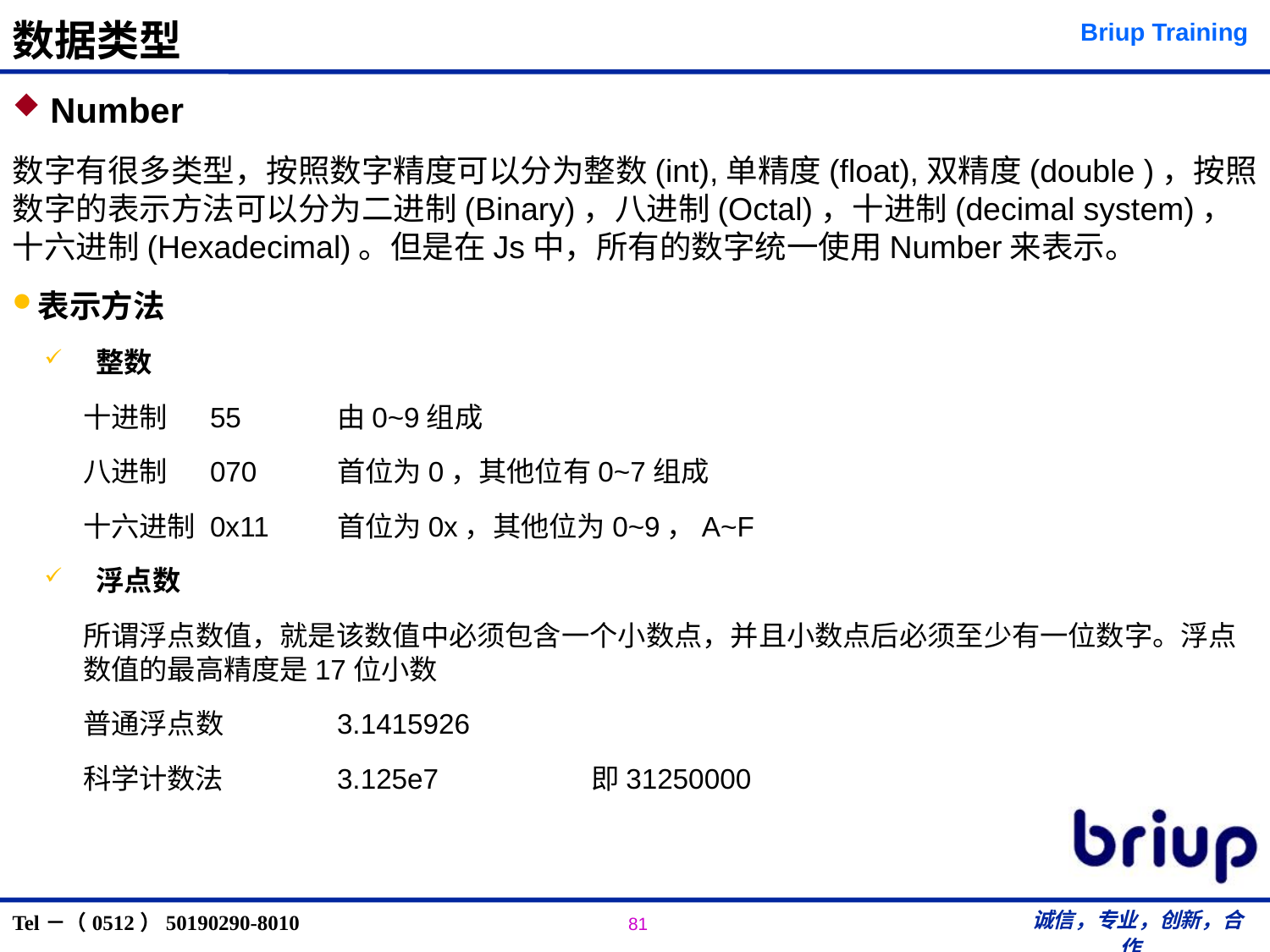

# 数据类型
 Number
数字有很多类型，按照数字精度可以分为整数(int),单精度(float),双精度(double )，按照数字的表示方法可以分为二进制(Binary)，八进制(Octal)，十进制(decimal system)，十六进制(Hexadecimal)。但是在Js中，所有的数字统一使用Number来表示。
表示方法
 整数
	十进制	55	由0~9组成
	八进制	070	首位为0，其他位有0~7组成
	十六进制	0x11 	首位为0x，其他位为0~9，A~F
 浮点数
	所谓浮点数值，就是该数值中必须包含一个小数点，并且小数点后必须至少有一位数字。浮点数值的最高精度是17位小数
	普通浮点数	3.1415926
	科学计数法	3.125e7		即31250000